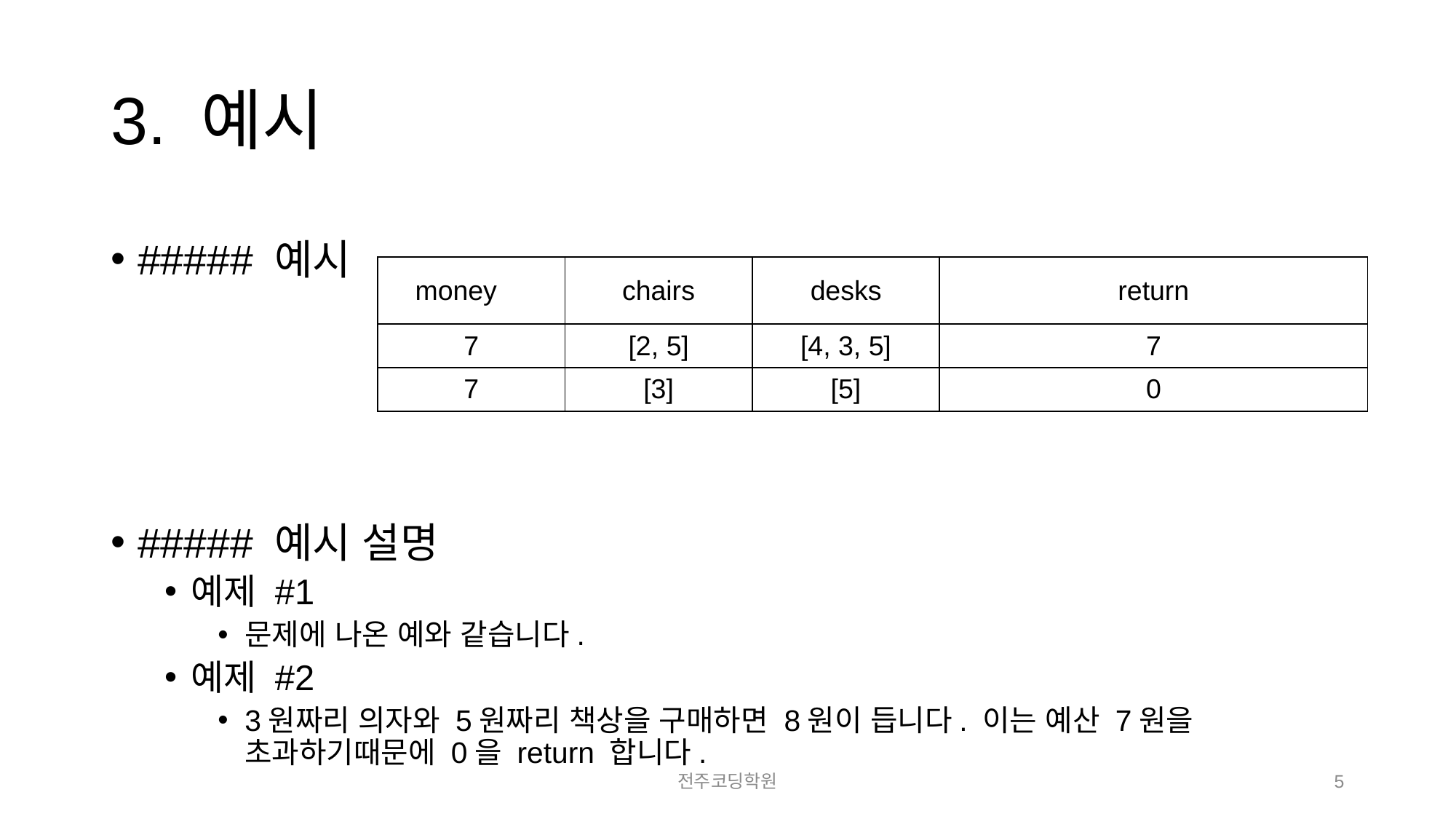

# 3. 예시
##### 예시

##### 예시 설명
예제 #1
문제에 나온 예와 같습니다.
예제 #2
3원짜리 의자와 5원짜리 책상을 구매하면 8원이 듭니다. 이는 예산 7원을 초과하기때문에 0을 return 합니다.

| money | chairs | desks | return |
| --- | --- | --- | --- |
| 7 | [2, 5] | [4, 3, 5] | 7 |
| 7 | [3] | [5] | 0 |
전주코딩학원
5